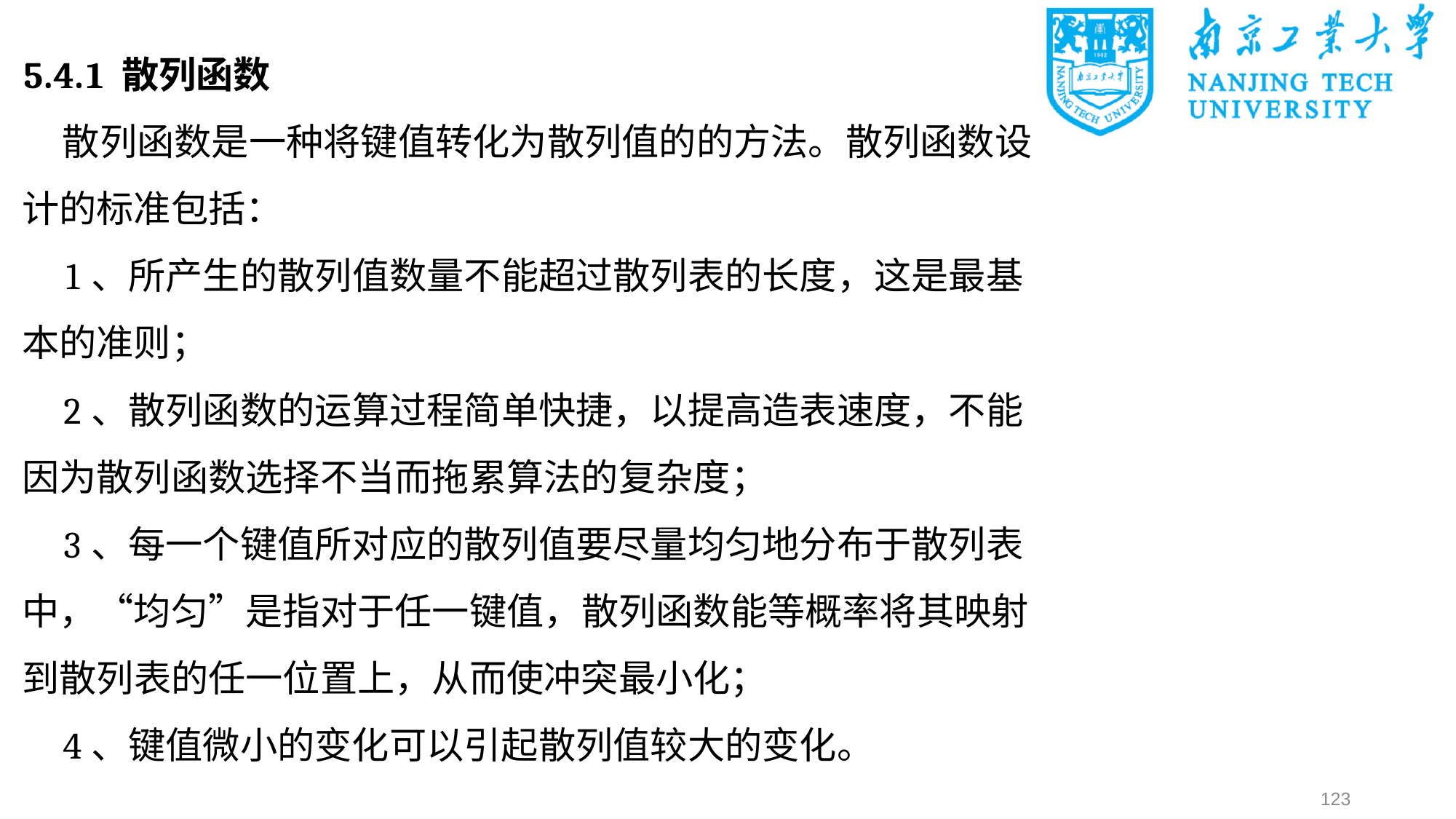

5.4.1 散列函数
散列函数是一种将键值转化为散列值的的方法。散列函数设计的标准包括：
1、所产生的散列值数量不能超过散列表的长度，这是最基本的准则；
2、散列函数的运算过程简单快捷，以提高造表速度，不能因为散列函数选择不当而拖累算法的复杂度；
3、每一个键值所对应的散列值要尽量均匀地分布于散列表中，“均匀”是指对于任一键值，散列函数能等概率将其映射到散列表的任一位置上，从而使冲突最小化；
4、键值微小的变化可以引起散列值较大的变化。

123